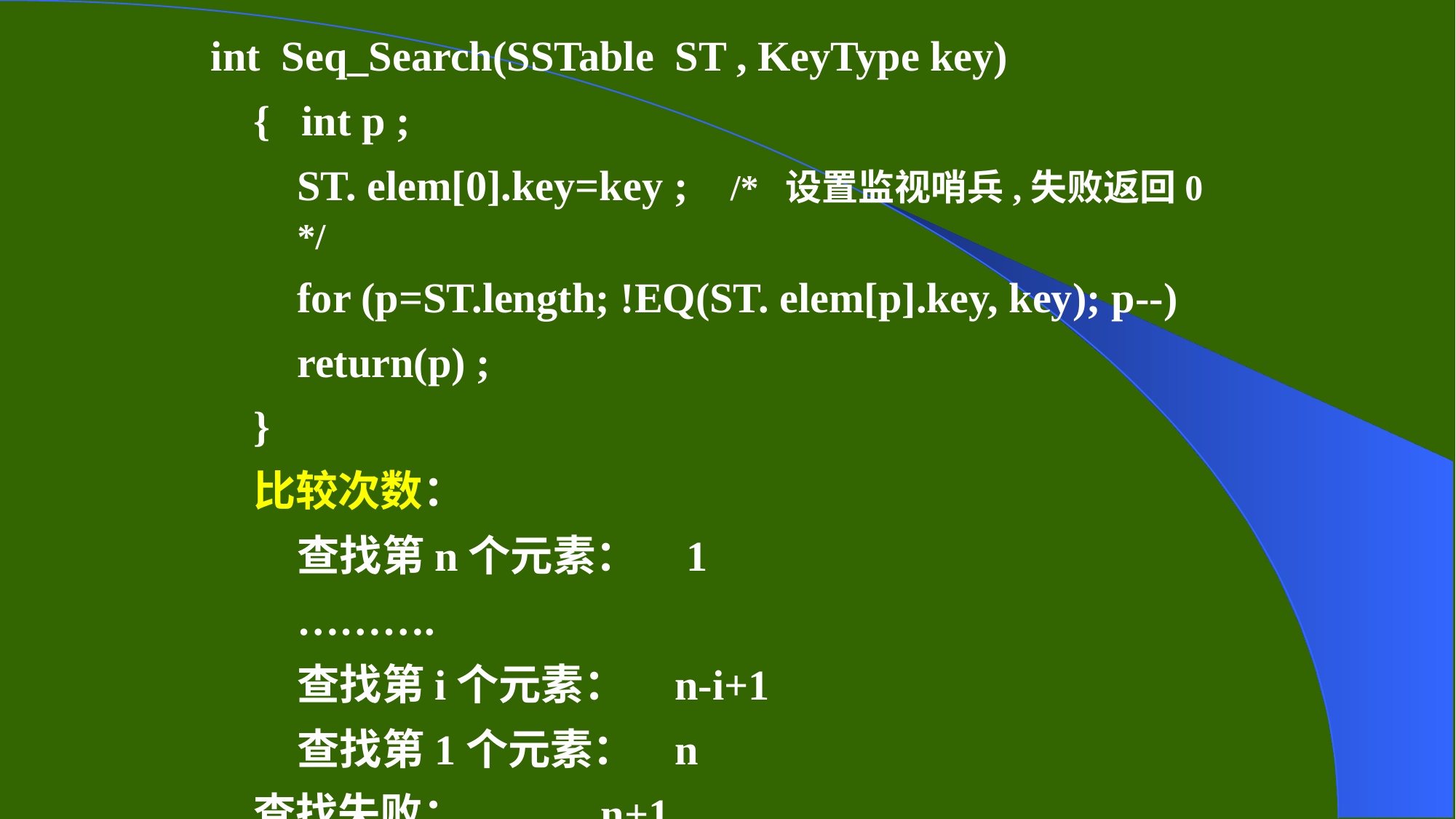

int  Seq_Search(SSTable  ST , KeyType key)
{   int p ;
ST. elem[0].key=key ;    /*  设置监视哨兵,失败返回0  */
for (p=ST.length; !EQ(ST. elem[p].key, key); p--)
return(p) ;
}
比较次数：
查找第n个元素：    1
……….
查找第i个元素：    n-i+1
查找第1个元素：   n
查找失败：             n+1